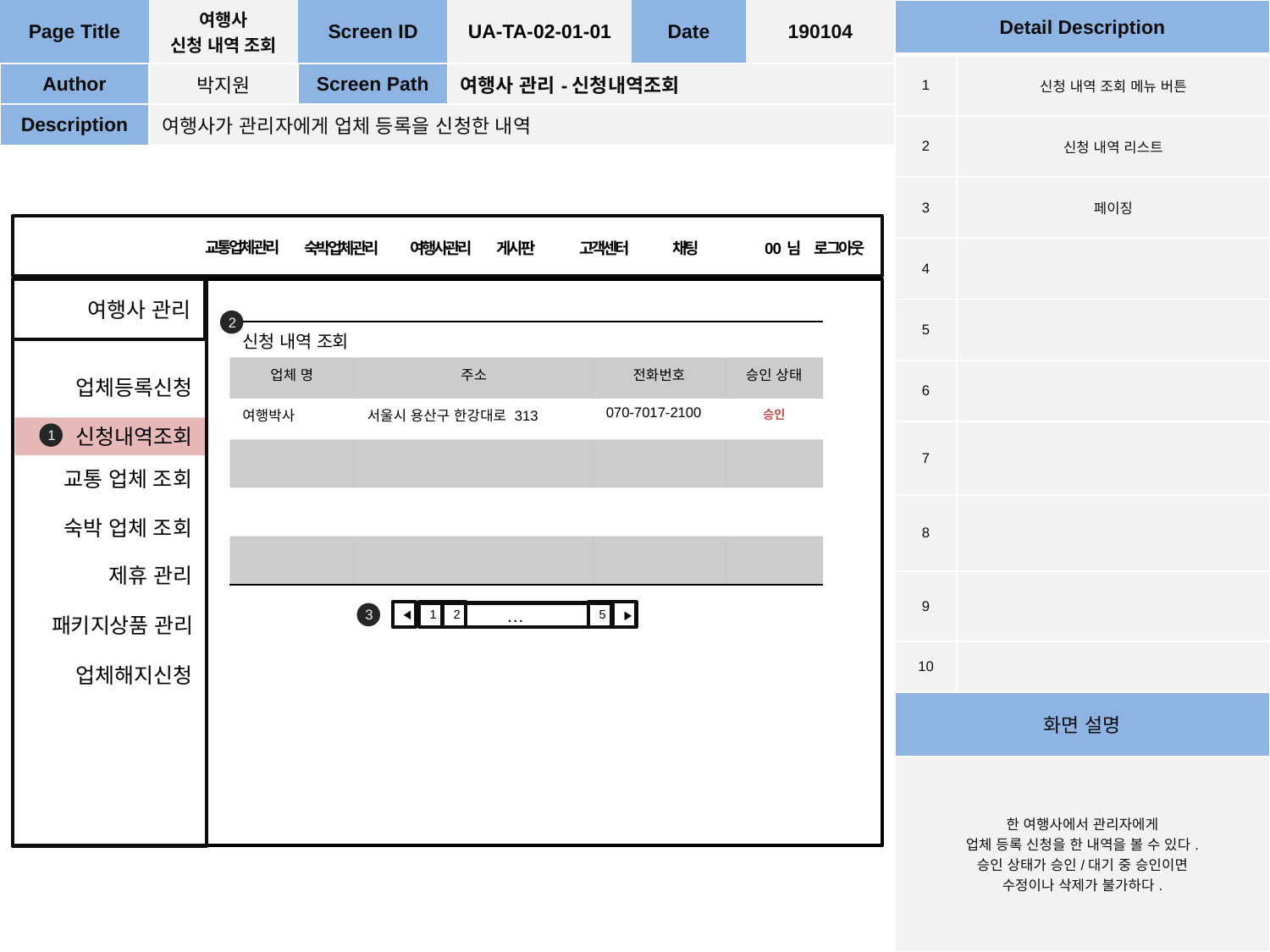

| Page Title | 여행사 신청 내역 조회 | Screen ID | UA-TA-02-01-01 | Date | 190104 |
| --- | --- | --- | --- | --- | --- |
| Author | 박지원 | Screen Path | 여행사 관리-신청내역조회 |  |  |
| Description | 여행사가 관리자에게 업체 등록을 신청한 내역 |  |  |  |  |
| Detail Description |  |
| --- | --- |
| 1 | 신청 내역 조회 메뉴 버튼 |
| 2 | 신청 내역 리스트 |
| 3 | 페이징 |
| 4 |  |
| 5 |  |
| 6 |  |
| 7 |  |
| 8 |  |
| 9 |  |
| 10 |  |
| 화면 설명 |  |
| 한 여행사에서 관리자에게 업체 등록 신청을 한 내역을 볼 수 있다. 승인 상태가 승인/대기 중 승인이면 수정이나 삭제가 불가하다. |  |

교통업체관리
게시판
고객센터
채팅
0 0 님
로그아웃
숙박업체관리
여행사관리

여행사 관리
2

| 신청 내역 조회 |  |  |  |
| --- | --- | --- | --- |
| 업체 명 | 주소 | 전화번호 | 승인 상태 |
| 여행박사 | 서울시 용산구 한강대로 313 | 070-7017-2100 | 승인 |
|  |  |  |  |
|  |  |  |  |
|  |  |  |  |
업체등록신청
신청내역조회
1

교통 업체 조회
숙박 업체 조회
제휴 관리
3

◀
1
5
2
▶
…
패키지상품 관리
업체해지신청